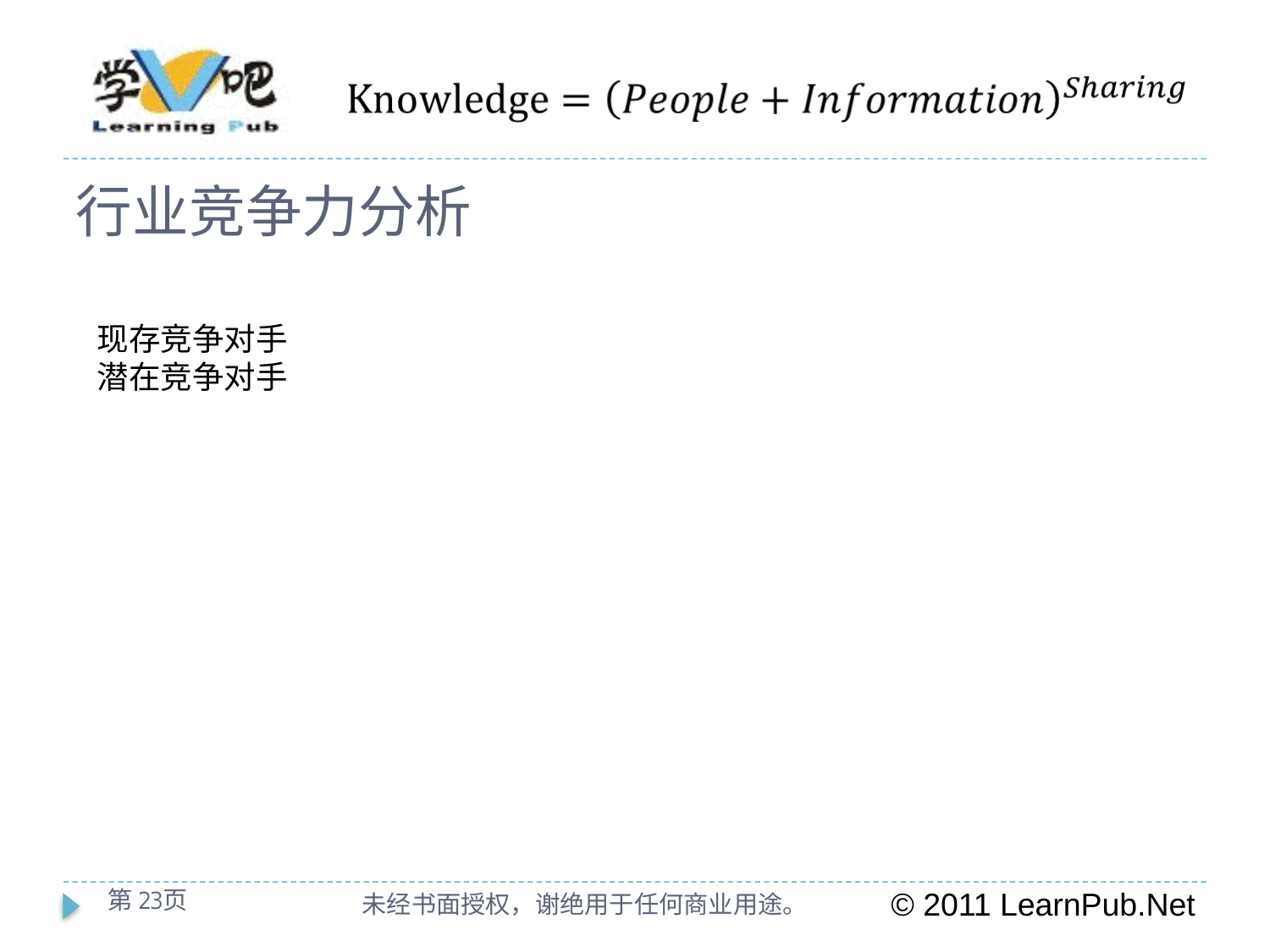

行业竞争力分析

现存竞争对手
潜在竞争对手
第23页
未经书面授权，谢绝用于任何商业用途。